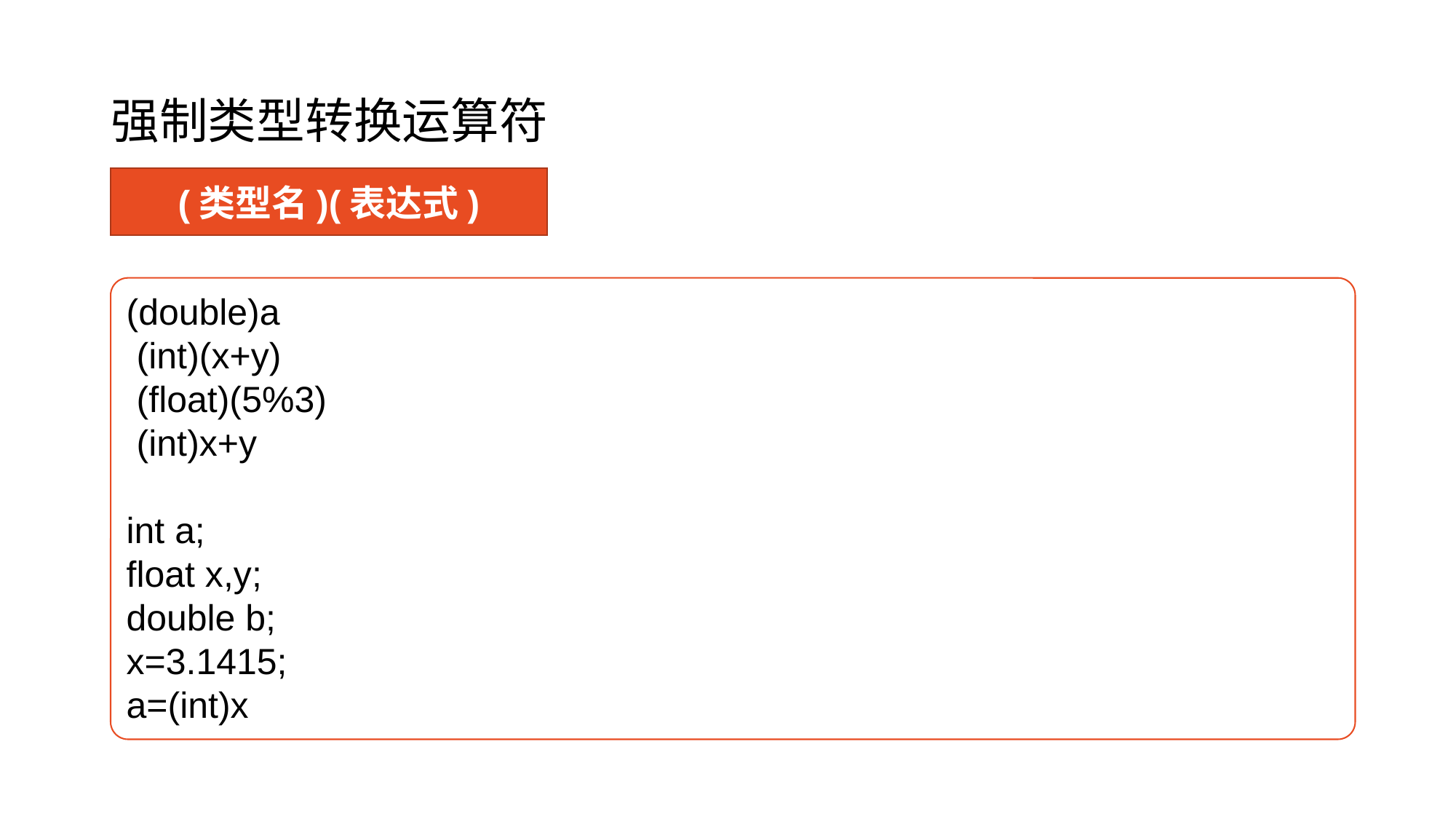

# 强制类型转换运算符
(类型名)(表达式)
(double)a
 (int)(x+y)
 (float)(5%3)
 (int)x+y

int a;
float x,y;
double b;
x=3.1415;
a=(int)x